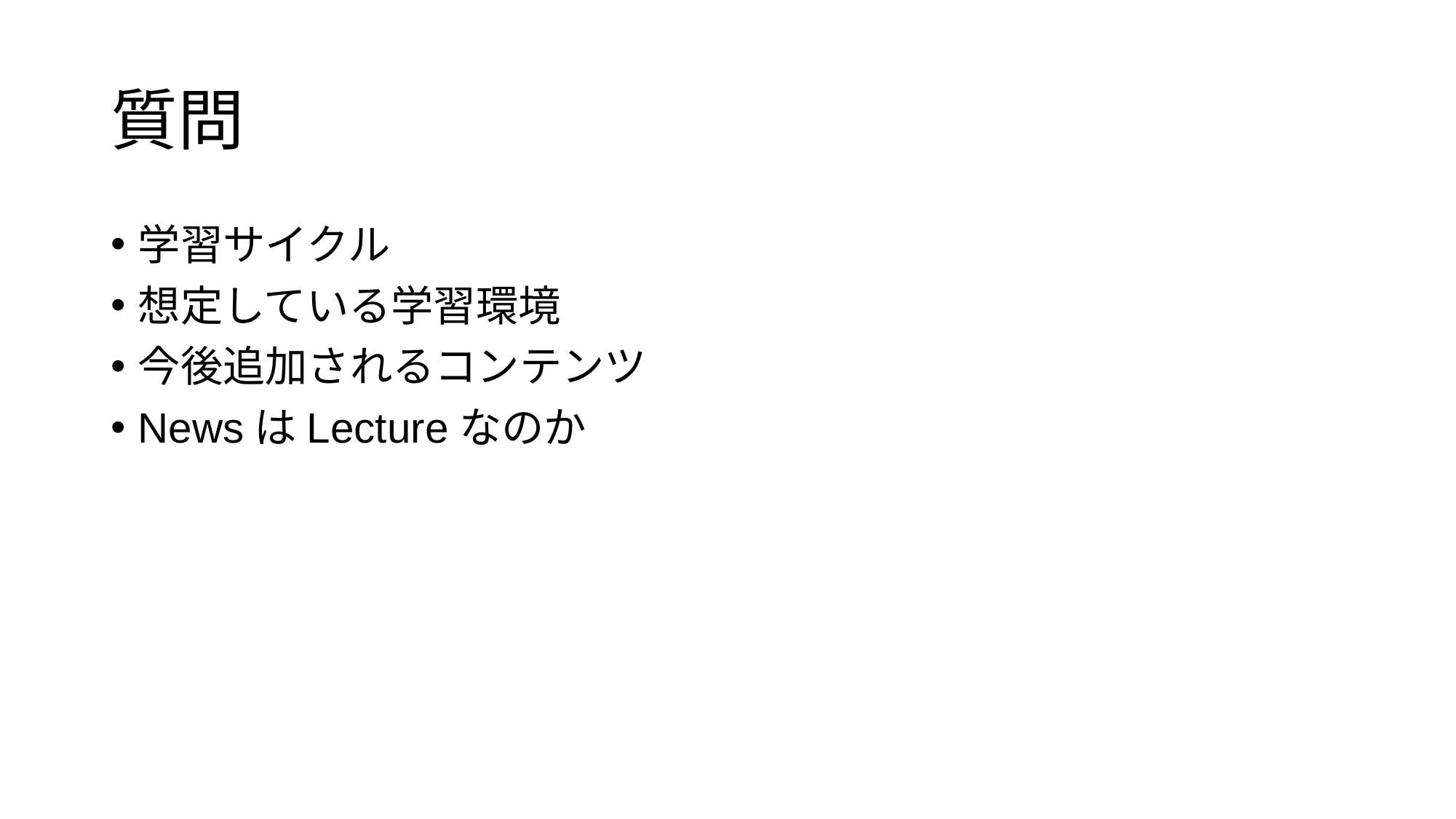

# 質問
学習サイクル
想定している学習環境
今後追加されるコンテンツ
NewsはLectureなのか